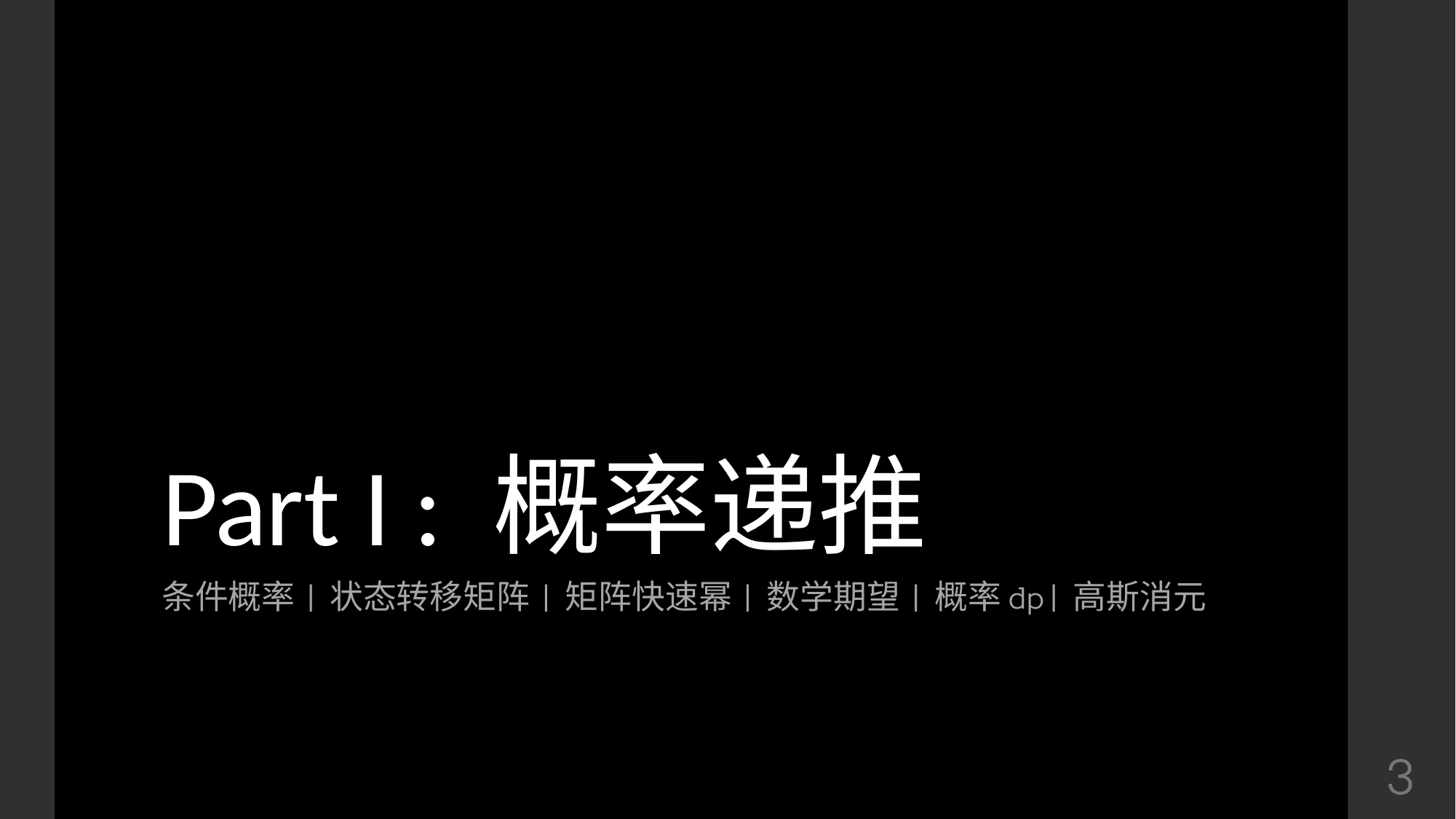

# Part I : 概率递推
条件概率|状态转移矩阵|矩阵快速幂|数学期望|概率dp|高斯消元
3